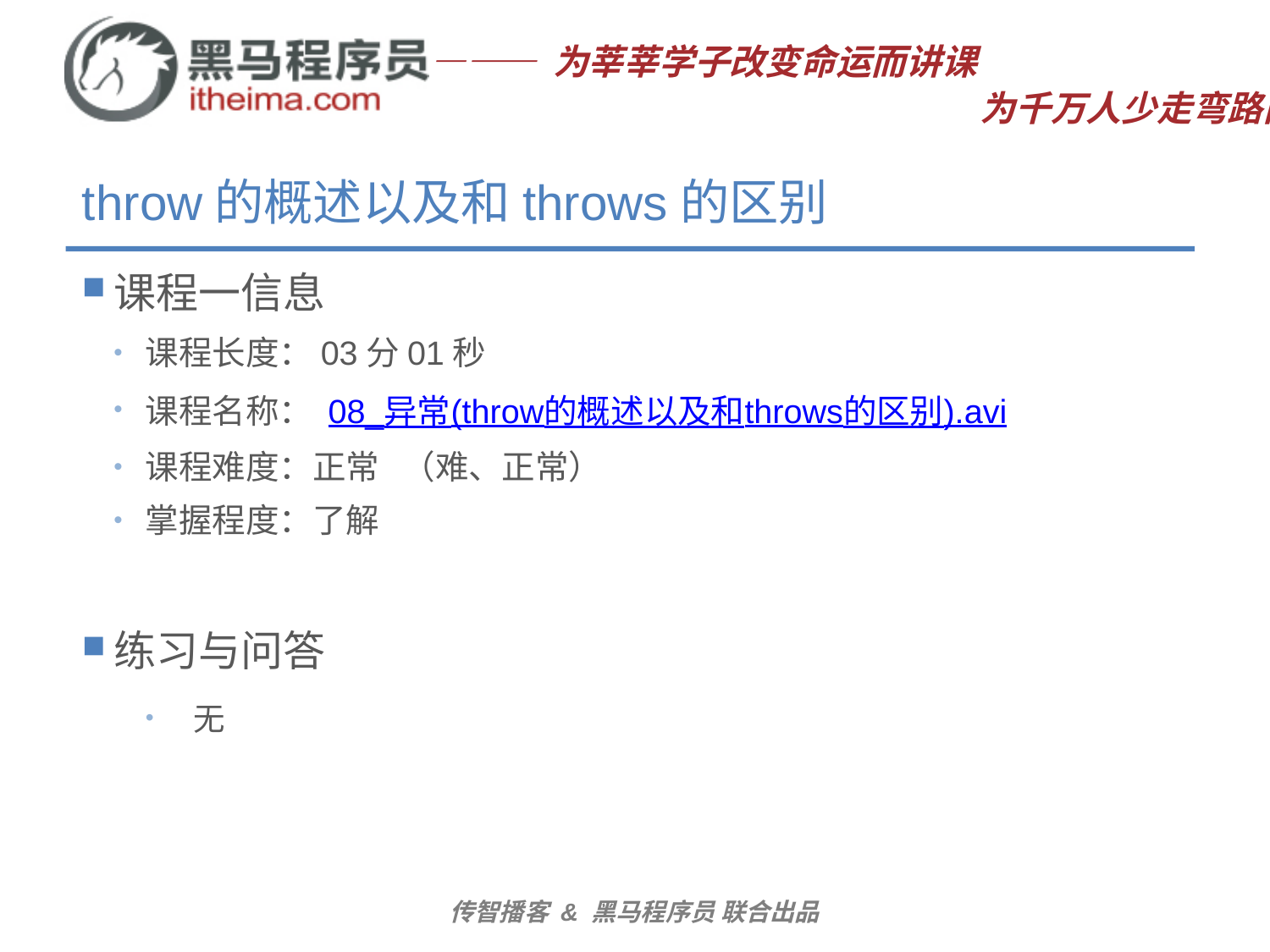

# throw的概述以及和throws的区别
课程一信息
课程长度：03分01秒
课程名称： 08_异常(throw的概述以及和throws的区别).avi
课程难度：正常   （难、正常）
掌握程度：了解

练习与问答
无